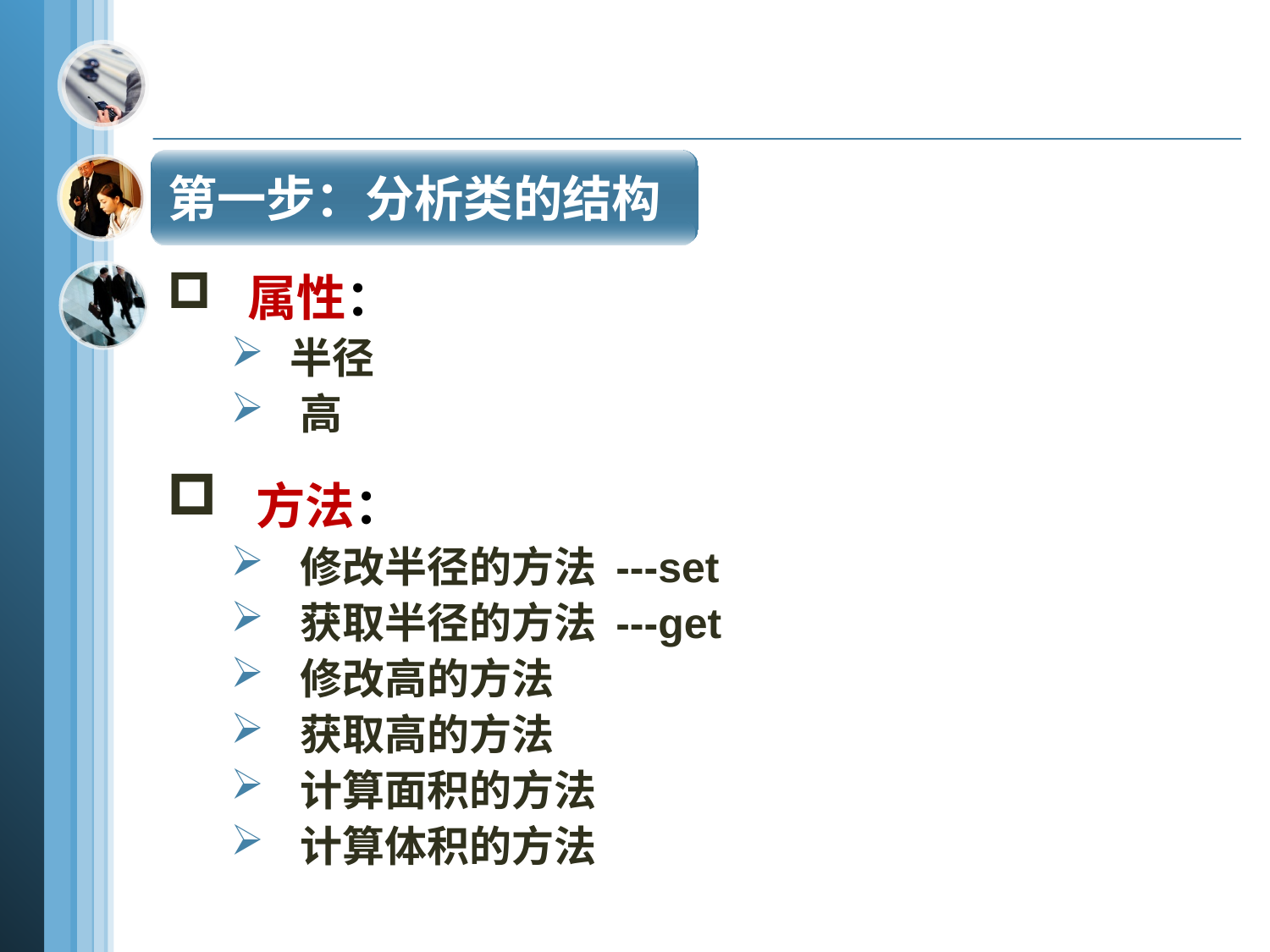

第一步：分析类的结构

  属性：
 半径
  高
  方法：
  修改半径的方法 ---set
  获取半径的方法 ---get
  修改高的方法
  获取高的方法
  计算面积的方法
  计算体积的方法